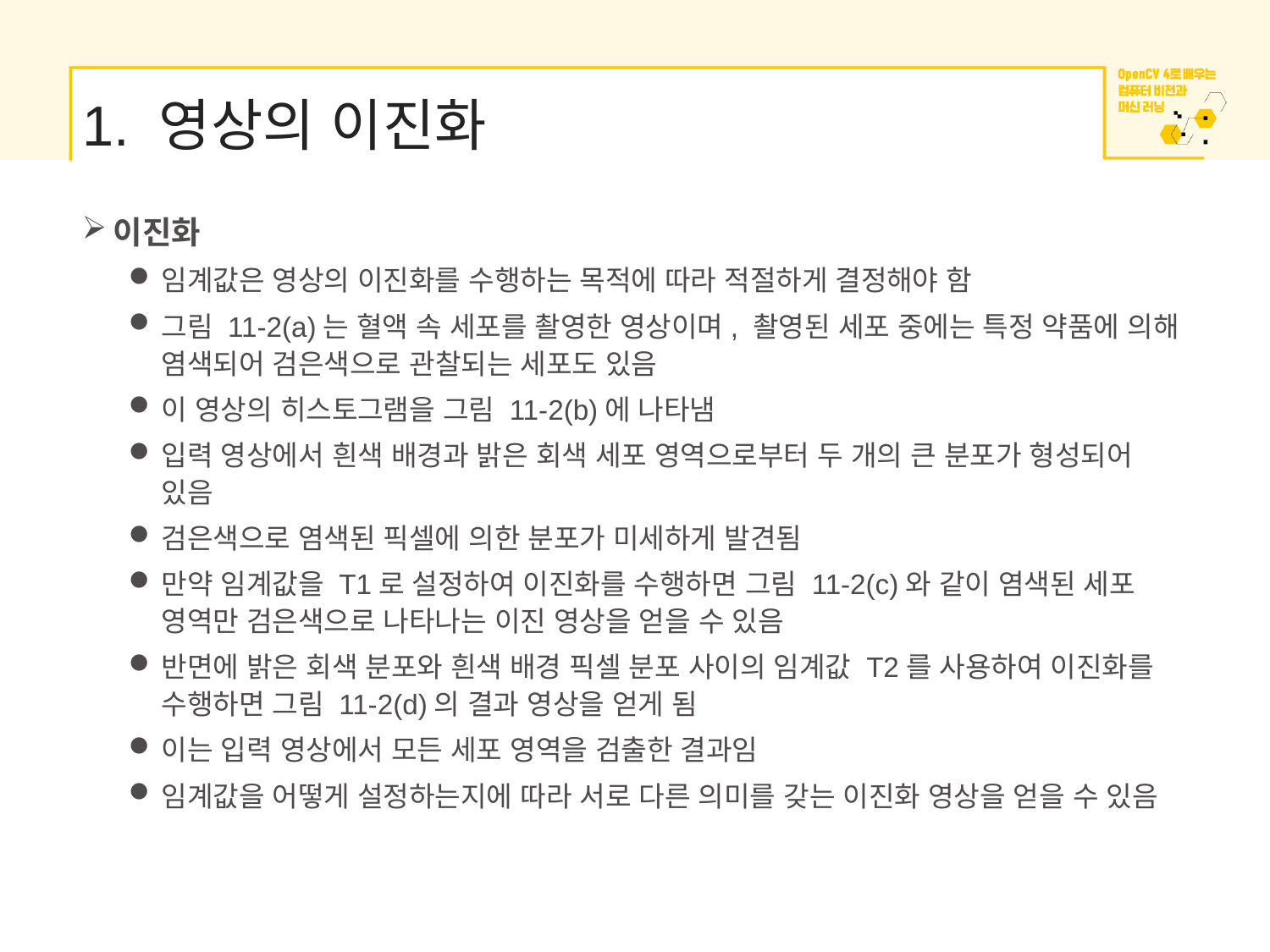

# 1. 영상의 이진화
이진화
임계값은 영상의 이진화를 수행하는 목적에 따라 적절하게 결정해야 함
그림 11-2(a)는 혈액 속 세포를 촬영한 영상이며, 촬영된 세포 중에는 특정 약품에 의해 염색되어 검은색으로 관찰되는 세포도 있음
이 영상의 히스토그램을 그림 11-2(b)에 나타냄
입력 영상에서 흰색 배경과 밝은 회색 세포 영역으로부터 두 개의 큰 분포가 형성되어 있음
검은색으로 염색된 픽셀에 의한 분포가 미세하게 발견됨
만약 임계값을 T1로 설정하여 이진화를 수행하면 그림 11-2(c)와 같이 염색된 세포 영역만 검은색으로 나타나는 이진 영상을 얻을 수 있음
반면에 밝은 회색 분포와 흰색 배경 픽셀 분포 사이의 임계값 T2를 사용하여 이진화를 수행하면 그림 11-2(d)의 결과 영상을 얻게 됨
이는 입력 영상에서 모든 세포 영역을 검출한 결과임
임계값을 어떻게 설정하는지에 따라 서로 다른 의미를 갖는 이진화 영상을 얻을 수 있음